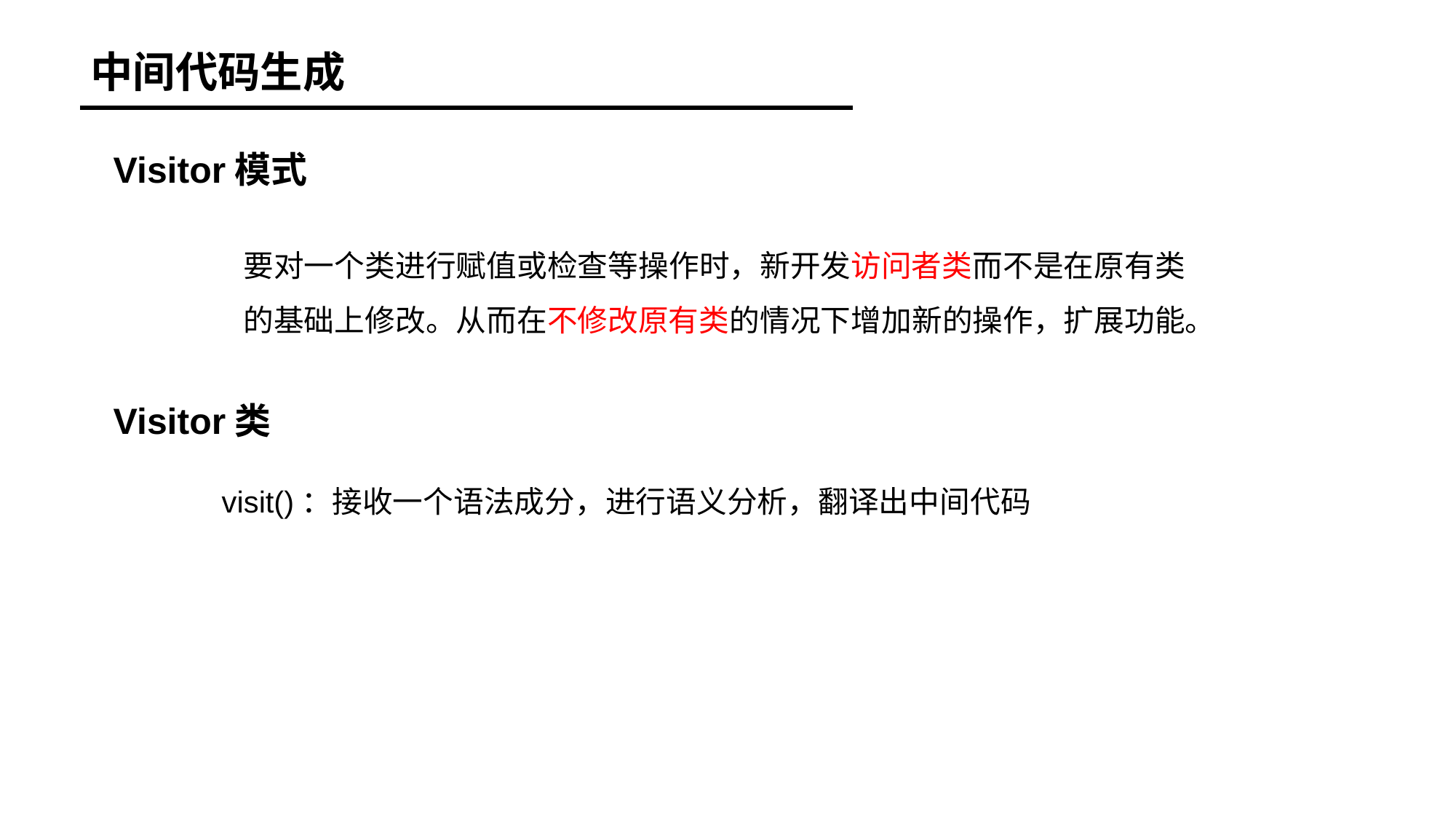

中间代码生成
Visitor模式
要对一个类进行赋值或检查等操作时，新开发访问者类而不是在原有类的基础上修改。从而在不修改原有类的情况下增加新的操作，扩展功能。
Visitor类
visit()：接收一个语法成分，进行语义分析，翻译出中间代码